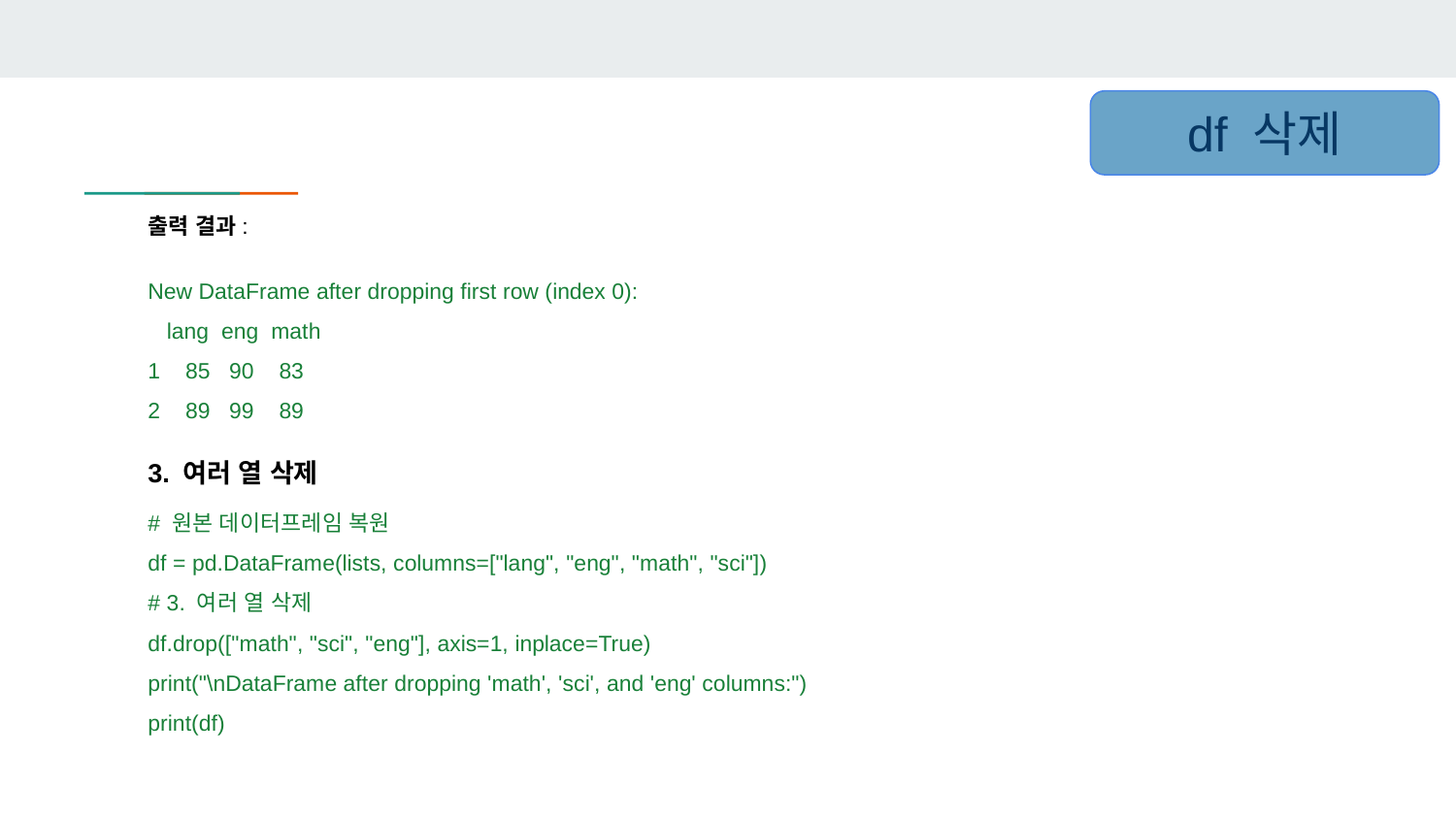

df 삭제
출력 결과:
New DataFrame after dropping first row (index 0):
   lang  eng  math
1    85   90    83
2    89   99    89
3. 여러 열 삭제
# 원본 데이터프레임 복원
df = pd.DataFrame(lists, columns=["lang", "eng", "math", "sci"])
# 3. 여러 열 삭제
df.drop(["math", "sci", "eng"], axis=1, inplace=True)
print("\nDataFrame after dropping 'math', 'sci', and 'eng' columns:")
print(df)